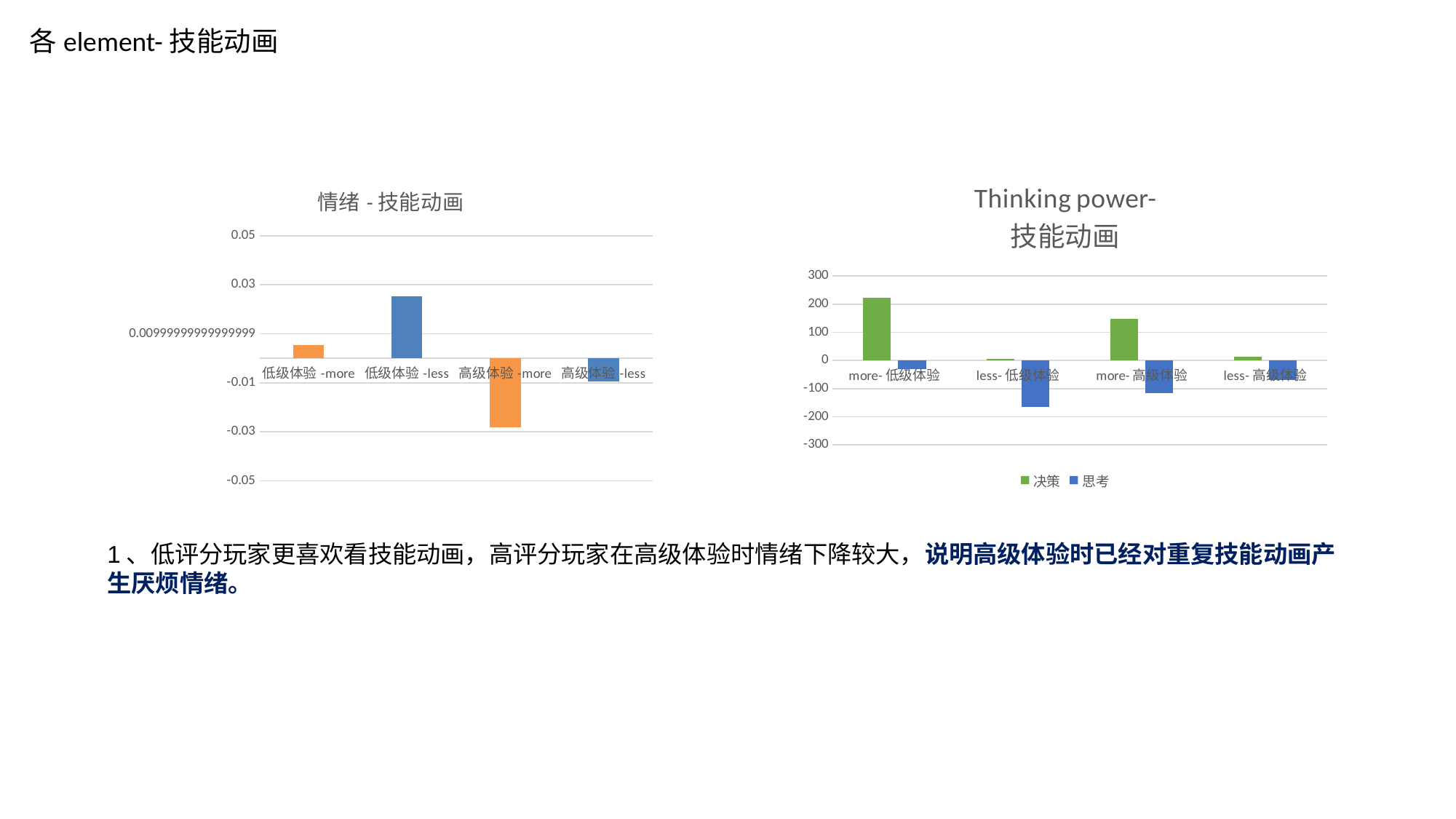

各element-技能动画

### Chart: 情绪-技能动画

| Category |  |
|---|---|
| 低级体验-more | 0.005507923510609116 |
| 低级体验-less | 0.02539306473423859 |
| 高级体验-more | -0.02808709076890838 |
| 高级体验-less | -0.009400632583273966 |

### Chart: Thinking power-
技能动画

| Category | 决策 | 思考 |
|---|---|---|
| more-低级体验 | 222.22210014015175 | -29.930440852553133 |
| less-低级体验 | 5.856494170926716 | -164.49193114477106 |
| more-高级体验 | 147.63236119712872 | -115.27925005889051 |
| less-高级体验 | 14.154598737305577 | -69.43665387188528 |
1、低评分玩家更喜欢看技能动画，高评分玩家在高级体验时情绪下降较大，说明高级体验时已经对重复技能动画产生厌烦情绪。